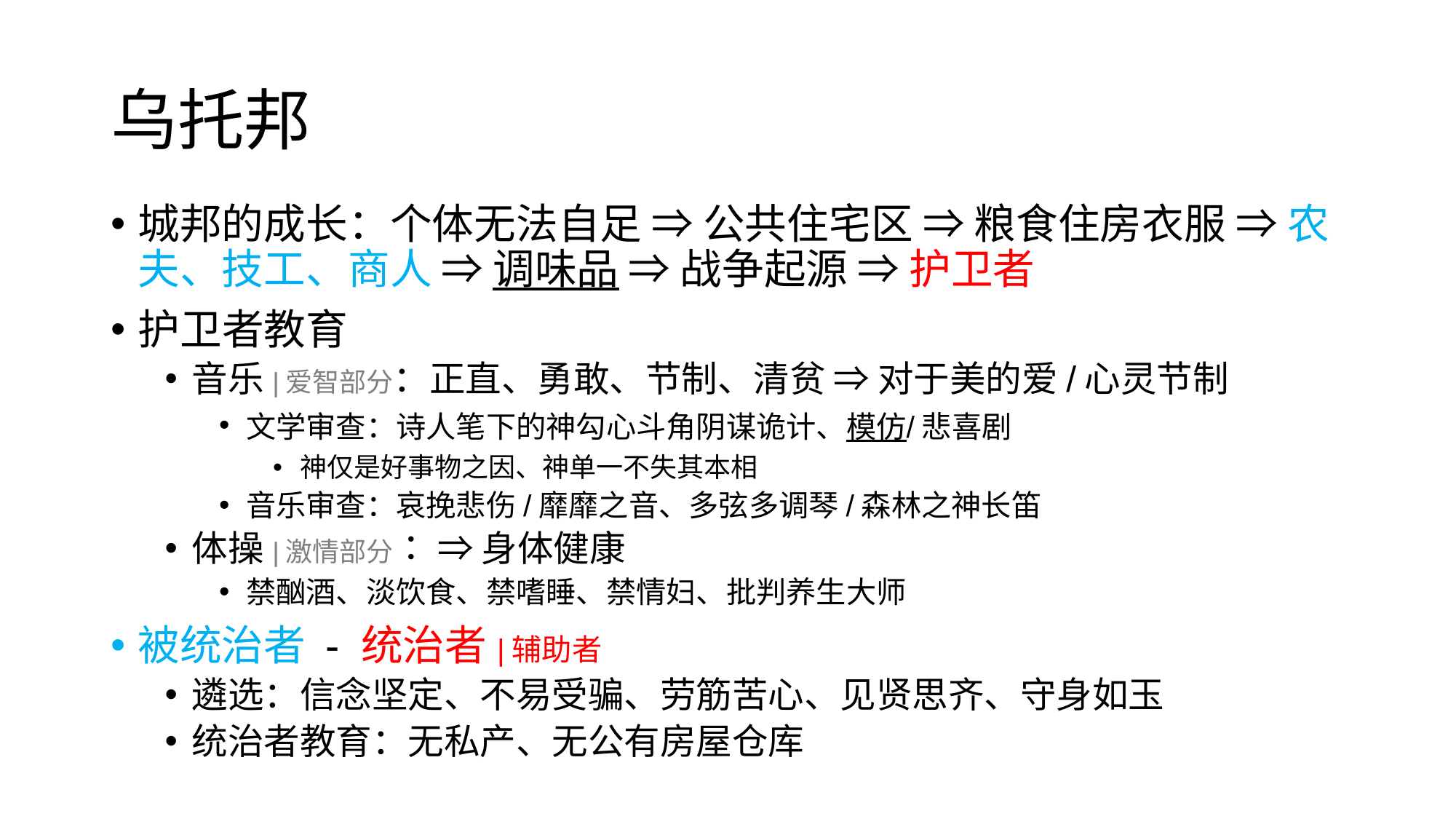

# 乌托邦
城邦的成长：个体无法自足 ⇒ 公共住宅区 ⇒ 粮食住房衣服 ⇒ 农夫、技工、商人 ⇒ 调味品 ⇒ 战争起源 ⇒ 护卫者
护卫者教育
音乐|爱智部分：正直、勇敢、节制、清贫 ⇒ 对于美的爱/心灵节制
文学审查：诗人笔下的神勾心斗角阴谋诡计、模仿/悲喜剧
神仅是好事物之因、神单一不失其本相
音乐审查：哀挽悲伤/靡靡之音、多弦多调琴/森林之神长笛
体操|激情部分： ⇒ 身体健康
禁酗酒、淡饮食、禁嗜睡、禁情妇、批判养生大师
被统治者 - 统治者|辅助者
遴选：信念坚定、不易受骗、劳筋苦心、见贤思齐、守身如玉
统治者教育：无私产、无公有房屋仓库